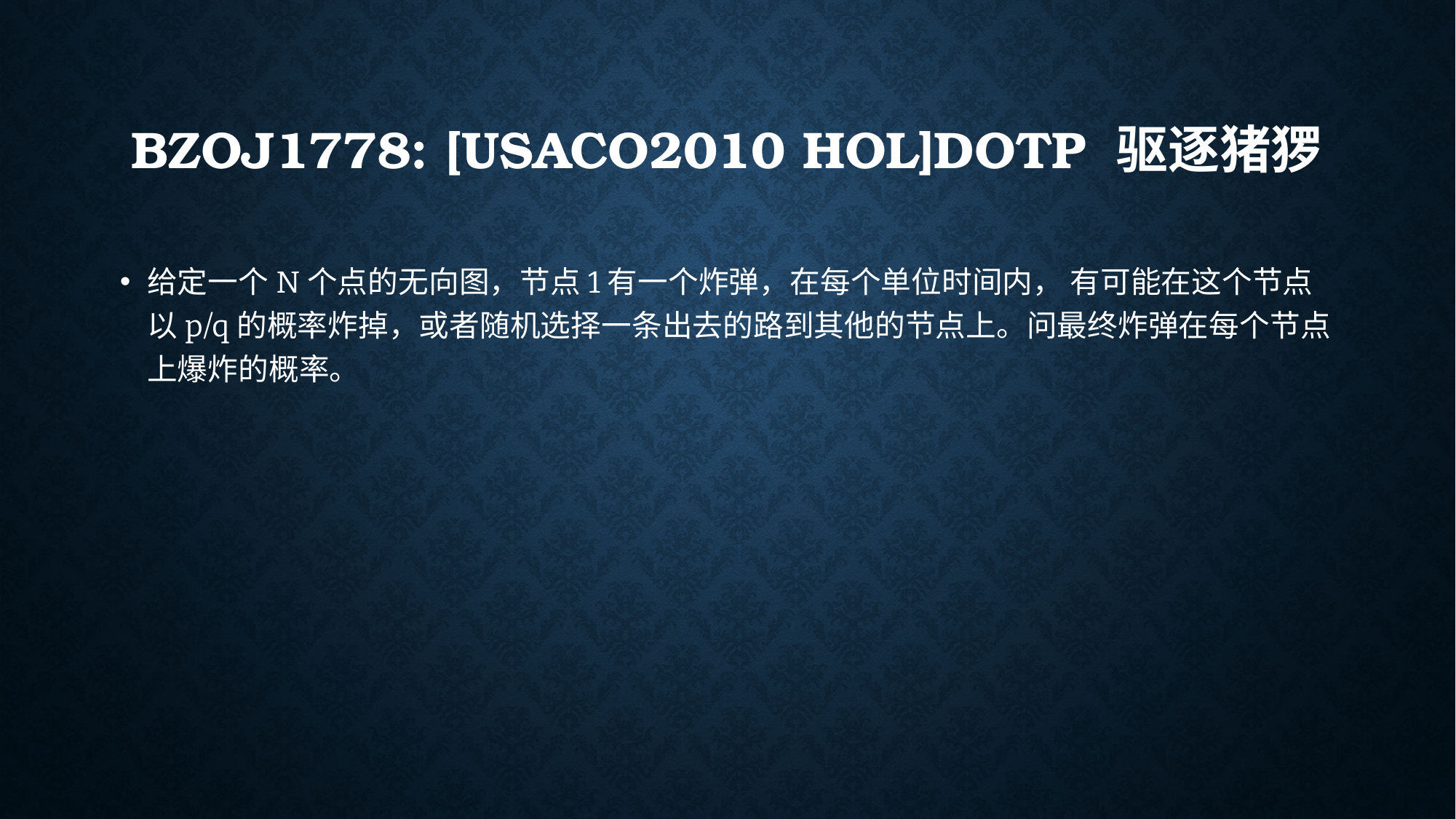

# BZOJ1778: [Usaco2010 Hol]Dotp 驱逐猪猡
给定一个N个点的无向图，节点1有一个炸弹，在每个单位时间内， 有可能在这个节点以p/q的概率炸掉，或者随机选择一条出去的路到其他的节点上。问最终炸弹在每个节点上爆炸的概率。